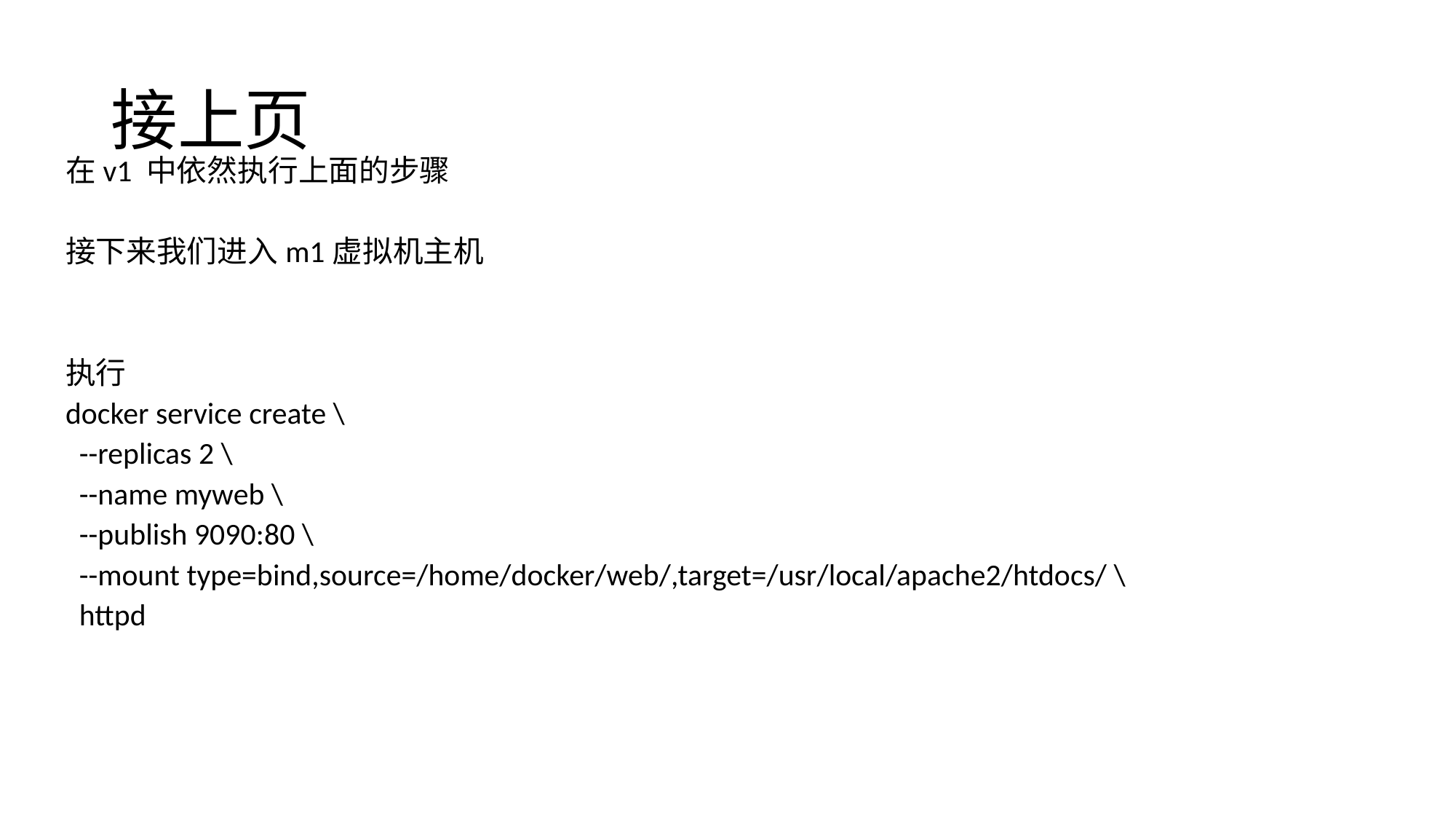

# 接上页
在v1 中依然执行上面的步骤

接下来我们进入m1虚拟机主机

执行
docker service create \
  --replicas 2 \
  --name myweb \
  --publish 9090:80 \
  --mount type=bind,source=/home/docker/web/,target=/usr/local/apache2/htdocs/ \
  httpd